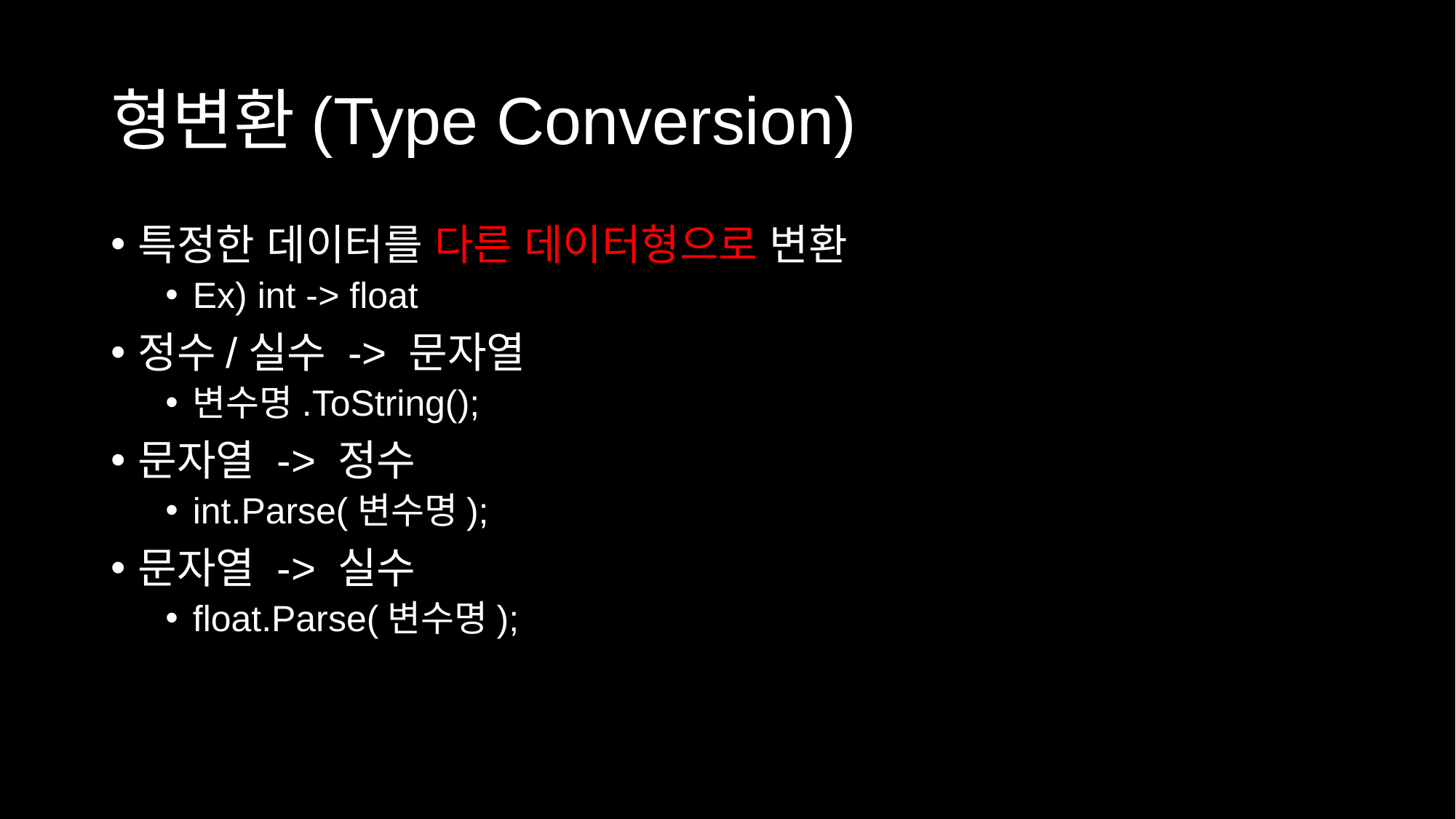

# 형변환(Type Conversion)
특정한 데이터를 다른 데이터형으로 변환
Ex) int -> float
정수/실수 -> 문자열
변수명.ToString();
문자열 -> 정수
int.Parse(변수명);
문자열 -> 실수
float.Parse(변수명);